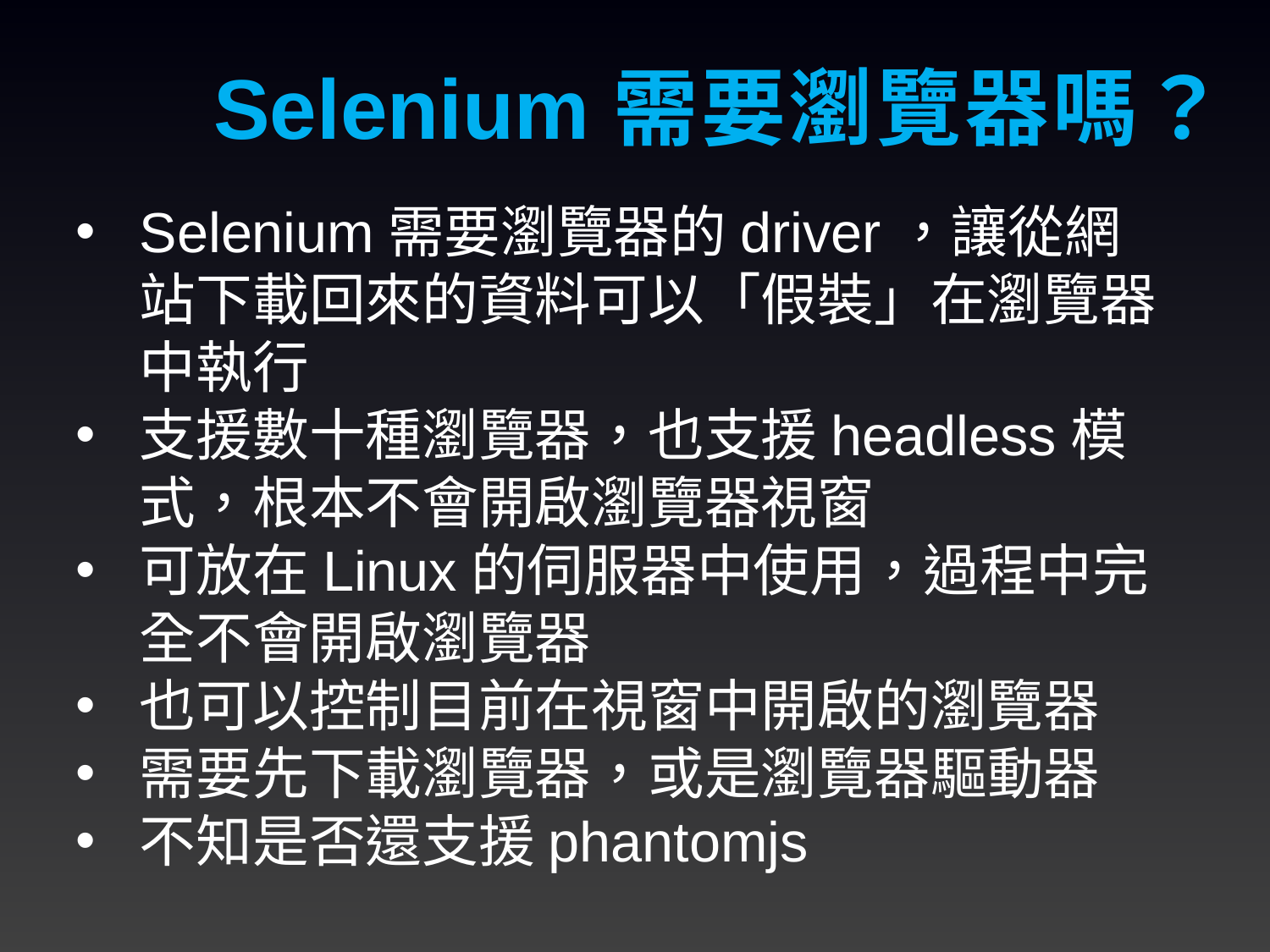

Selenium需要瀏覽器嗎？
Selenium需要瀏覽器的driver，讓從網站下載回來的資料可以「假裝」在瀏覽器中執行
支援數十種瀏覽器，也支援headless模式，根本不會開啟瀏覽器視窗
可放在Linux的伺服器中使用，過程中完全不會開啟瀏覽器
也可以控制目前在視窗中開啟的瀏覽器
需要先下載瀏覽器，或是瀏覽器驅動器
不知是否還支援phantomjs